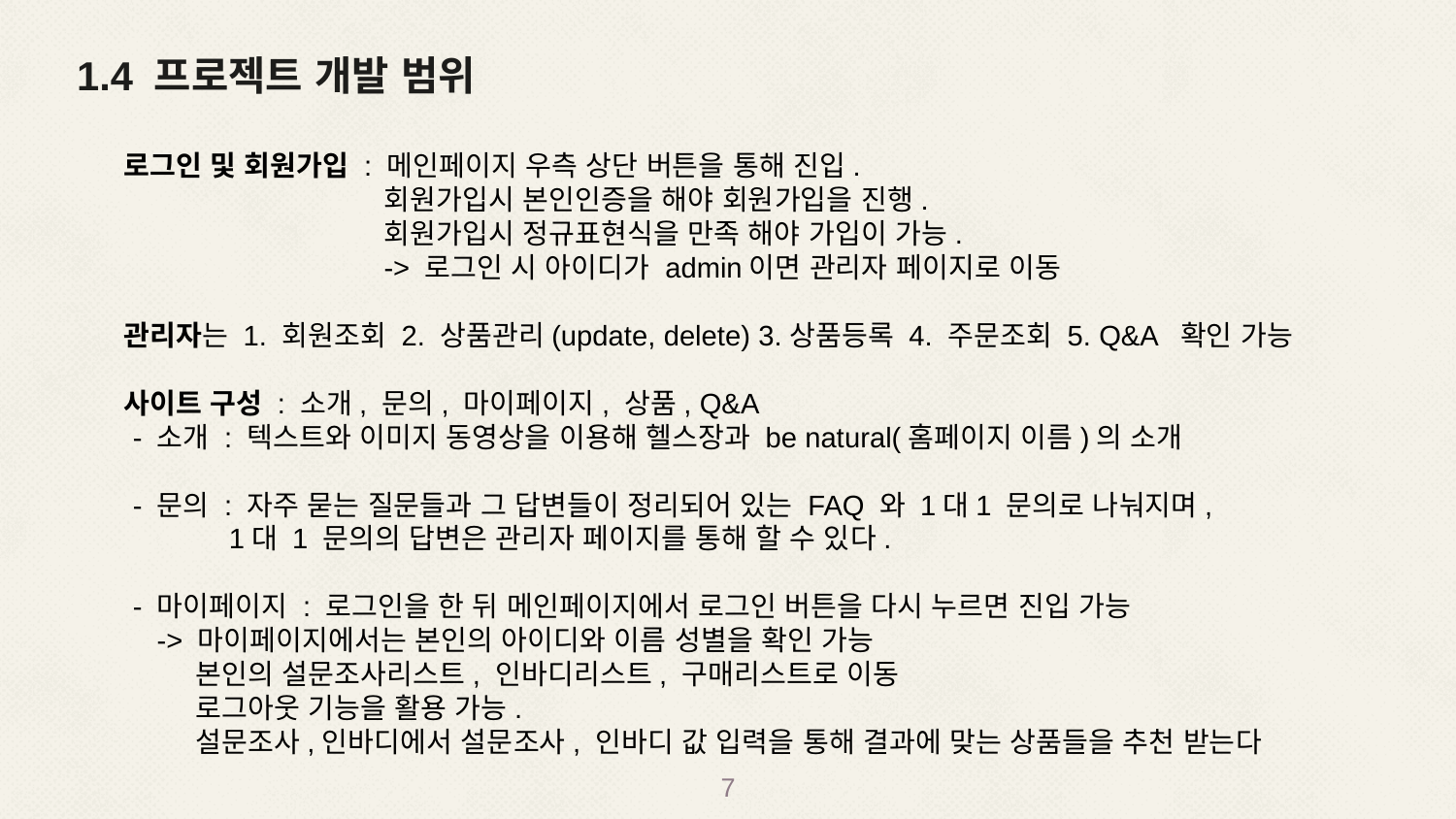

1.4 프로젝트 개발 범위
   로그인 및 회원가입 : 메인페이지 우측 상단 버튼을 통해 진입.
		회원가입시 본인인증을 해야 회원가입을 진행.
		회원가입시 정규표현식을 만족 해야 가입이 가능.
		-> 로그인 시 아이디가 admin이면 관리자 페이지로 이동

   관리자는 1. 회원조회 2. 상품관리(update, delete) 3.상품등록 4. 주문조회 5. Q&A  확인 가능

   사이트 구성 : 소개, 문의, 마이페이지, 상품, Q&A
     - 소개 : 텍스트와 이미지 동영상을 이용해 헬스장과 be natural(홈페이지 이름)의 소개

     - 문의 : 자주 묻는 질문들과 그 답변들이 정리되어 있는 FAQ 와 1대1 문의로 나눠지며,
                 1대 1 문의의 답변은 관리자 페이지를 통해 할 수 있다.

     - 마이페이지 : 로그인을 한 뒤 메인페이지에서 로그인 버튼을 다시 누르면 진입 가능
        -> 마이페이지에서는 본인의 아이디와 이름 성별을 확인 가능
            본인의 설문조사리스트, 인바디리스트, 구매리스트로 이동
            로그아웃 기능을 활용 가능.
            설문조사,인바디에서 설문조사, 인바디 값 입력을 통해 결과에 맞는 상품들을 추천 받는다
7